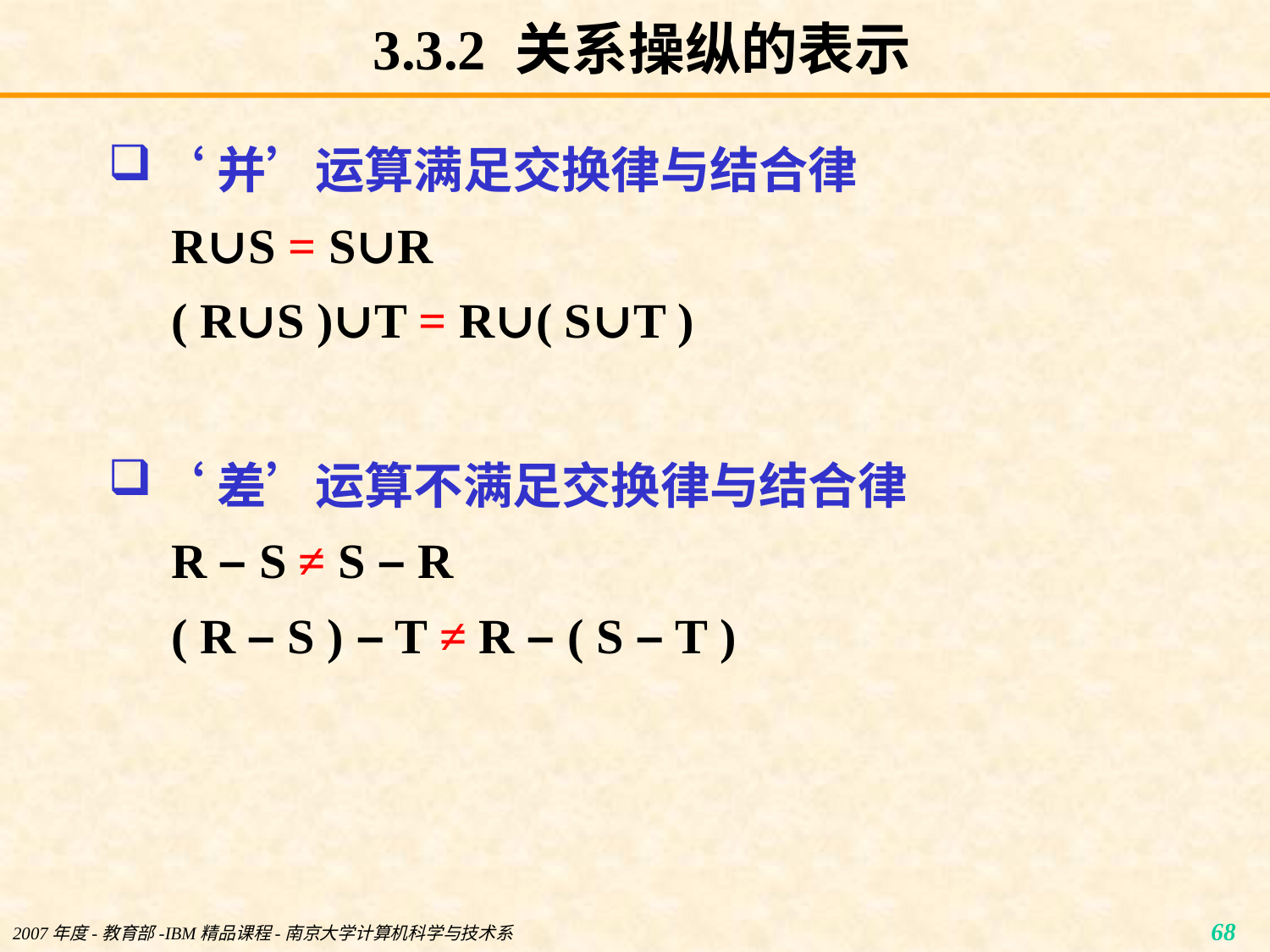

# 3.3.2 关系操纵的表示
‘并’运算满足交换律与结合律
R∪S = S∪R
( R∪S )∪T = R∪( S∪T )

‘差’运算不满足交换律与结合律
R – S ≠ S – R
( R – S ) – T ≠ R – ( S – T )
68
2007年度-教育部-IBM精品课程-南京大学计算机科学与技术系